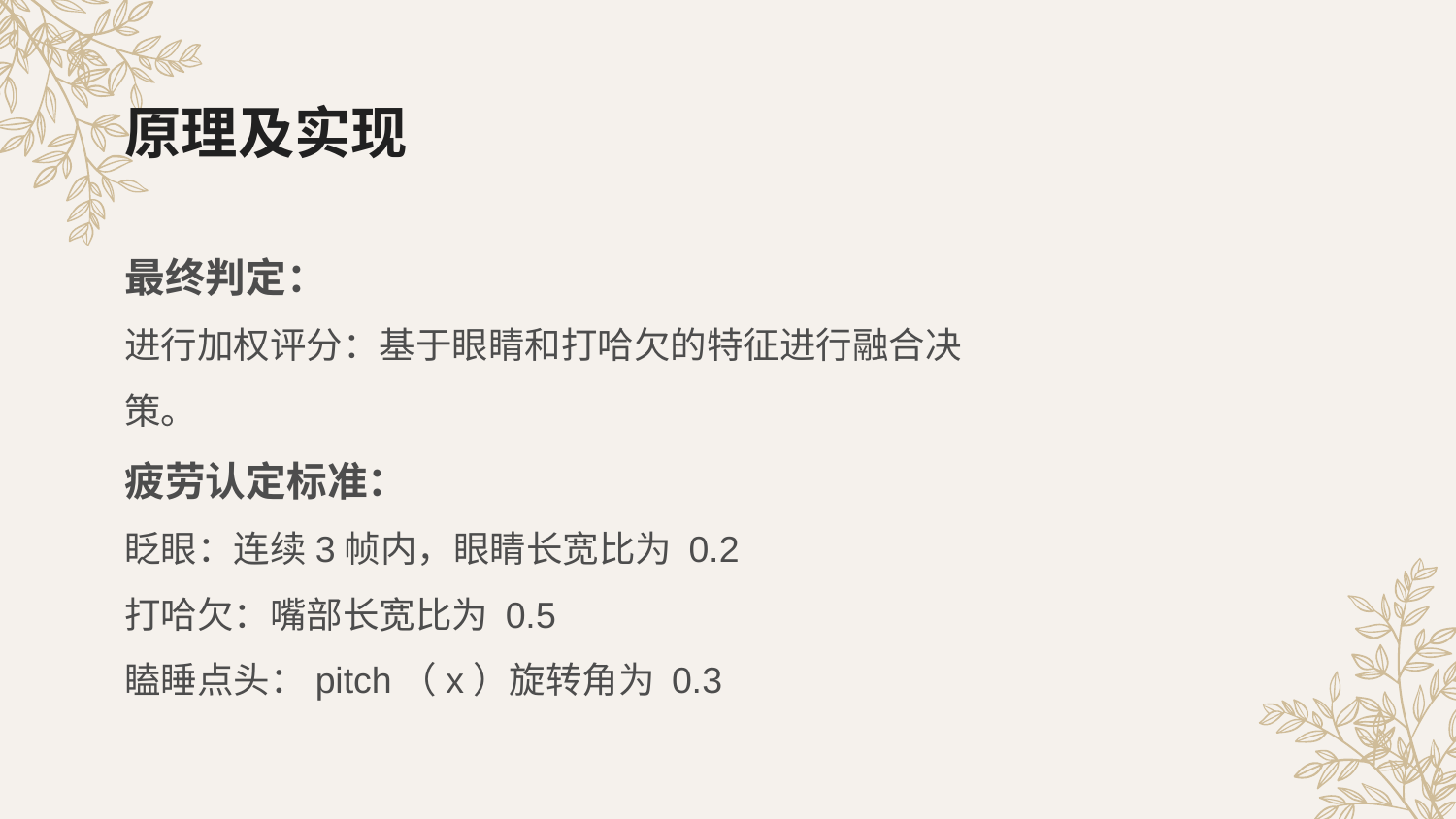

# 原理及实现
最终判定：
进行加权评分：基于眼睛和打哈欠的特征进行融合决策。
疲劳认定标准：
眨眼：连续3帧内，眼睛长宽比为 0.2
打哈欠：嘴部长宽比为 0.5
瞌睡点头：pitch（x）旋转角为 0.3